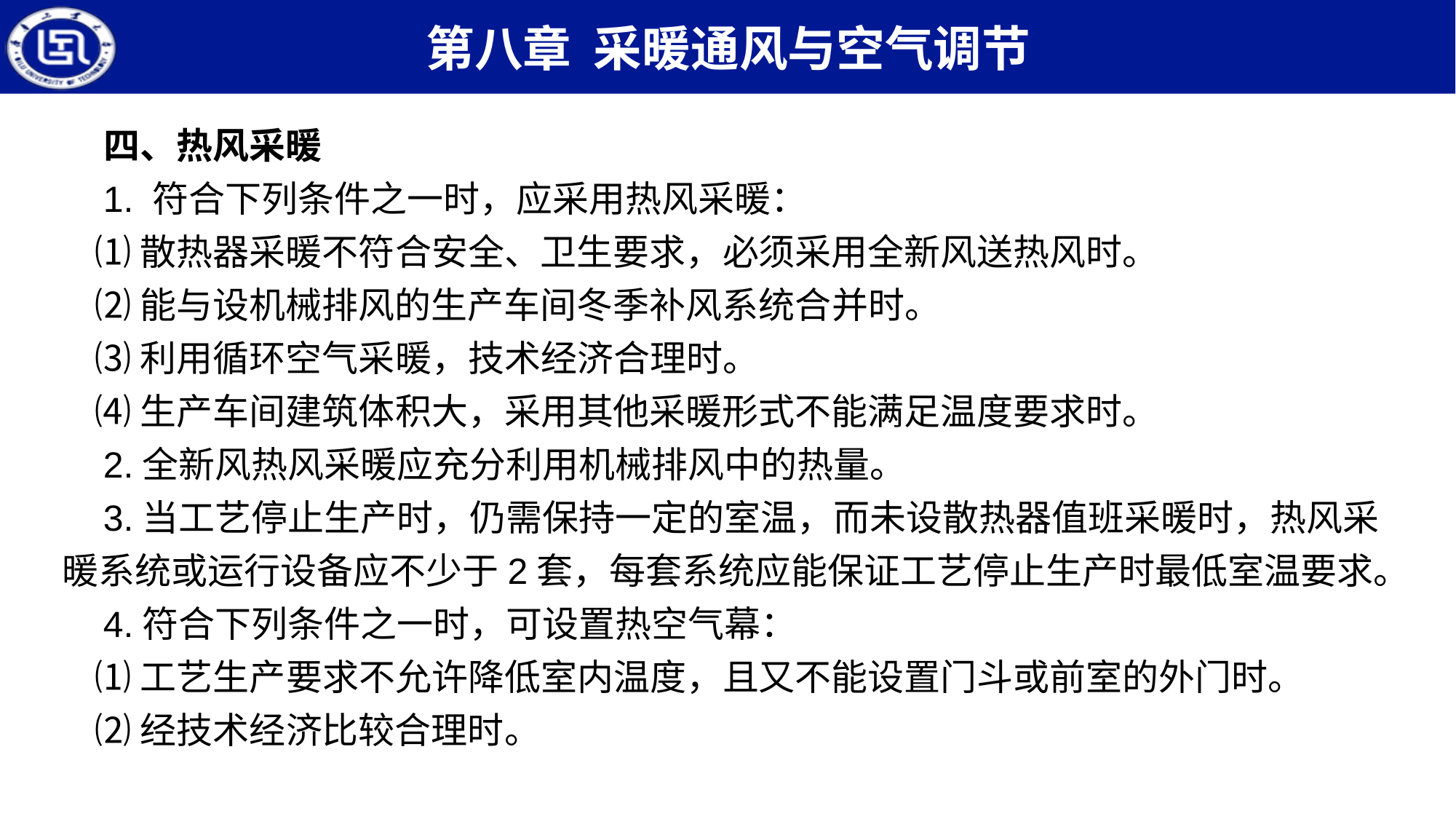

四、热风采暖
    1. 符合下列条件之一时，应采用热风采暖：
    ⑴散热器采暖不符合安全、卫生要求，必须采用全新风送热风时。
    ⑵能与设机械排风的生产车间冬季补风系统合并时。
    ⑶利用循环空气采暖，技术经济合理时。
    ⑷生产车间建筑体积大，采用其他采暖形式不能满足温度要求时。
    2.全新风热风采暖应充分利用机械排风中的热量。
    3.当工艺停止生产时，仍需保持一定的室温，而未设散热器值班采暖时，热风采暖系统或运行设备应不少于2套，每套系统应能保证工艺停止生产时最低室温要求。
    4.符合下列条件之一时，可设置热空气幕：
    ⑴工艺生产要求不允许降低室内温度，且又不能设置门斗或前室的外门时。
    ⑵经技术经济比较合理时。